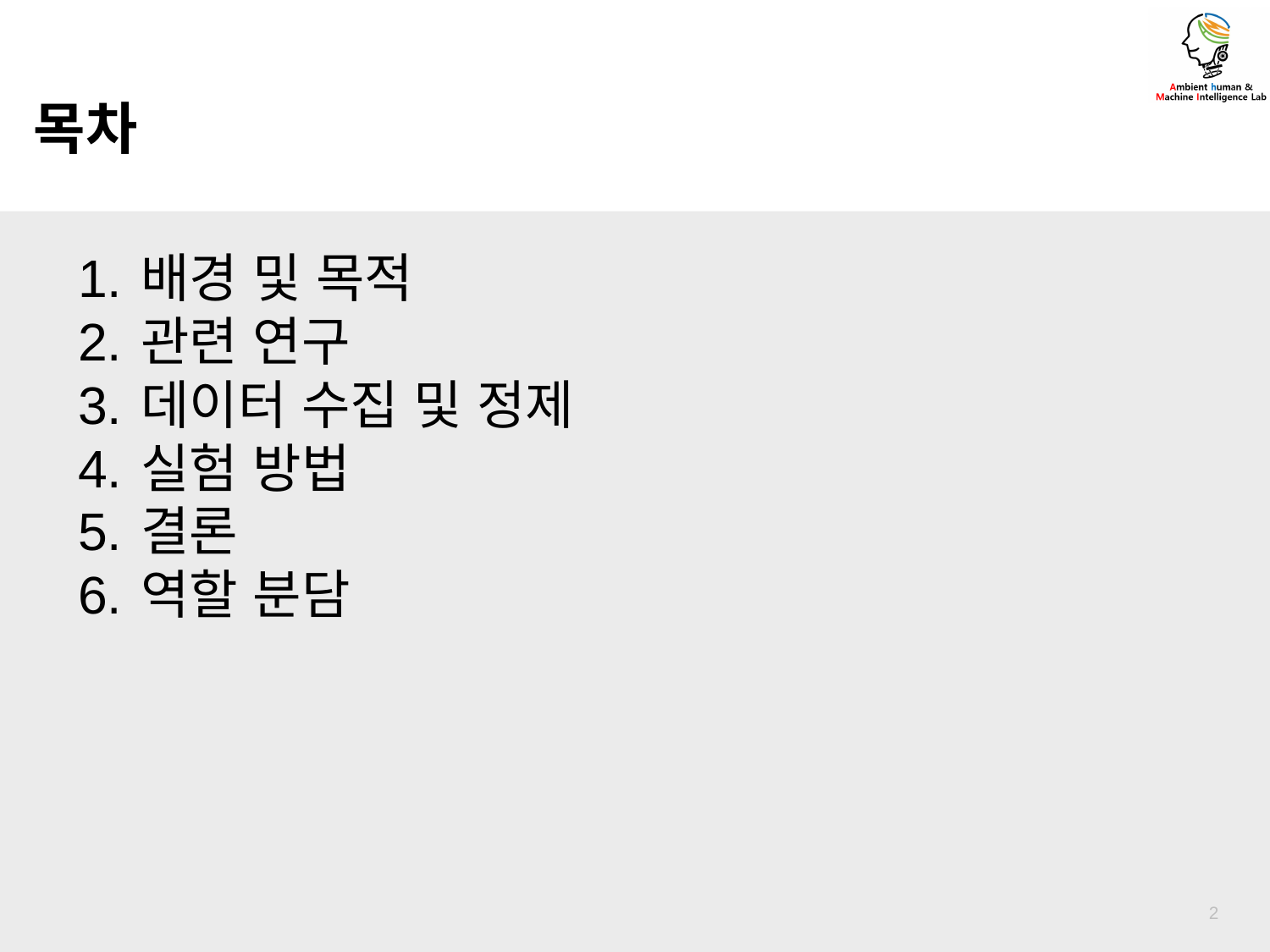

목차

배경 및 목적
관련 연구
데이터 수집 및 정제
실험 방법
결론
역할 분담

2